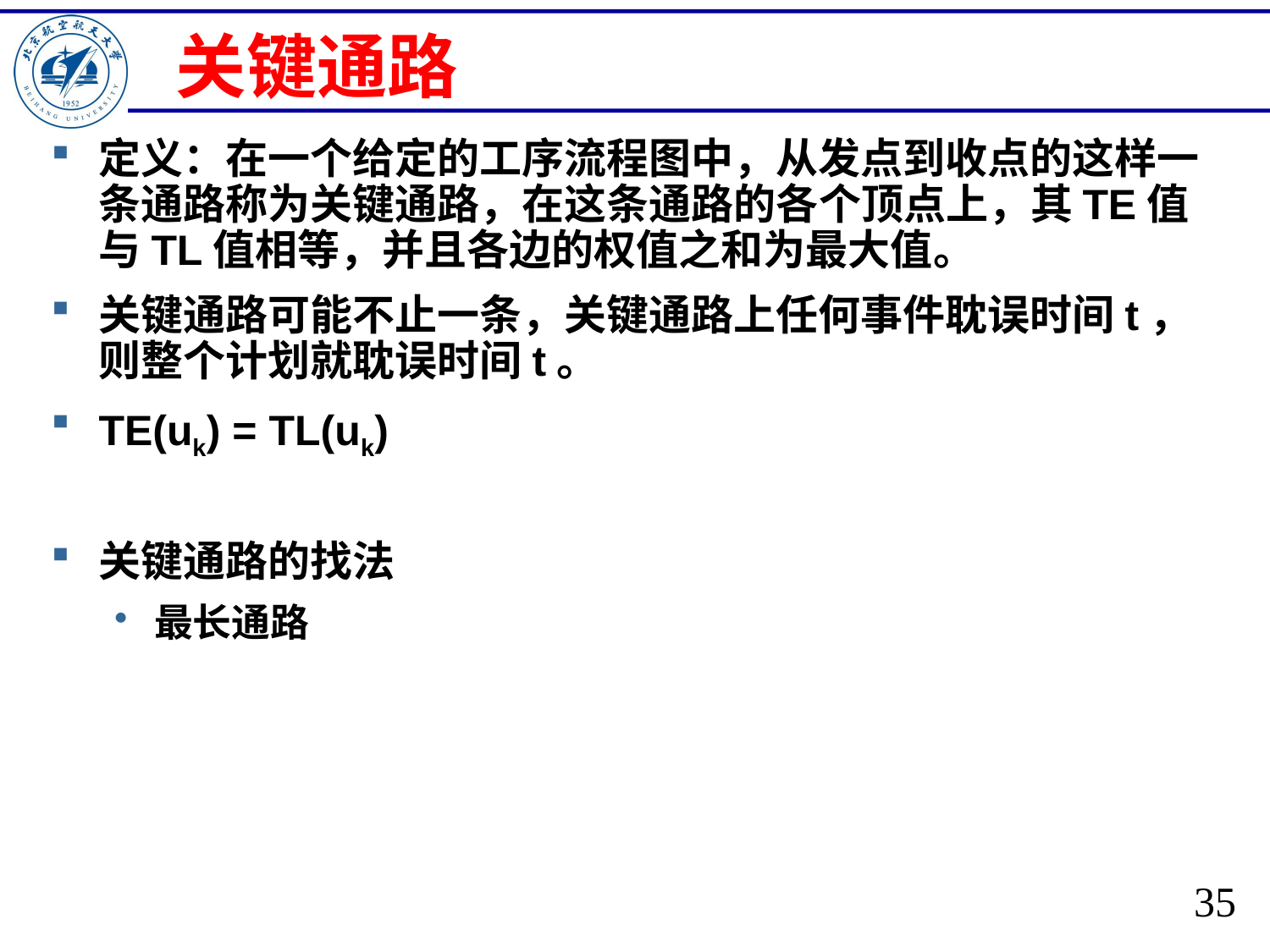

# 关键通路
定义：在一个给定的工序流程图中，从发点到收点的这样一条通路称为关键通路，在这条通路的各个顶点上，其TE值与TL值相等，并且各边的权值之和为最大值。
关键通路可能不止一条，关键通路上任何事件耽误时间t，则整个计划就耽误时间t。
TE(uk) = TL(uk)

关键通路的找法
最长通路